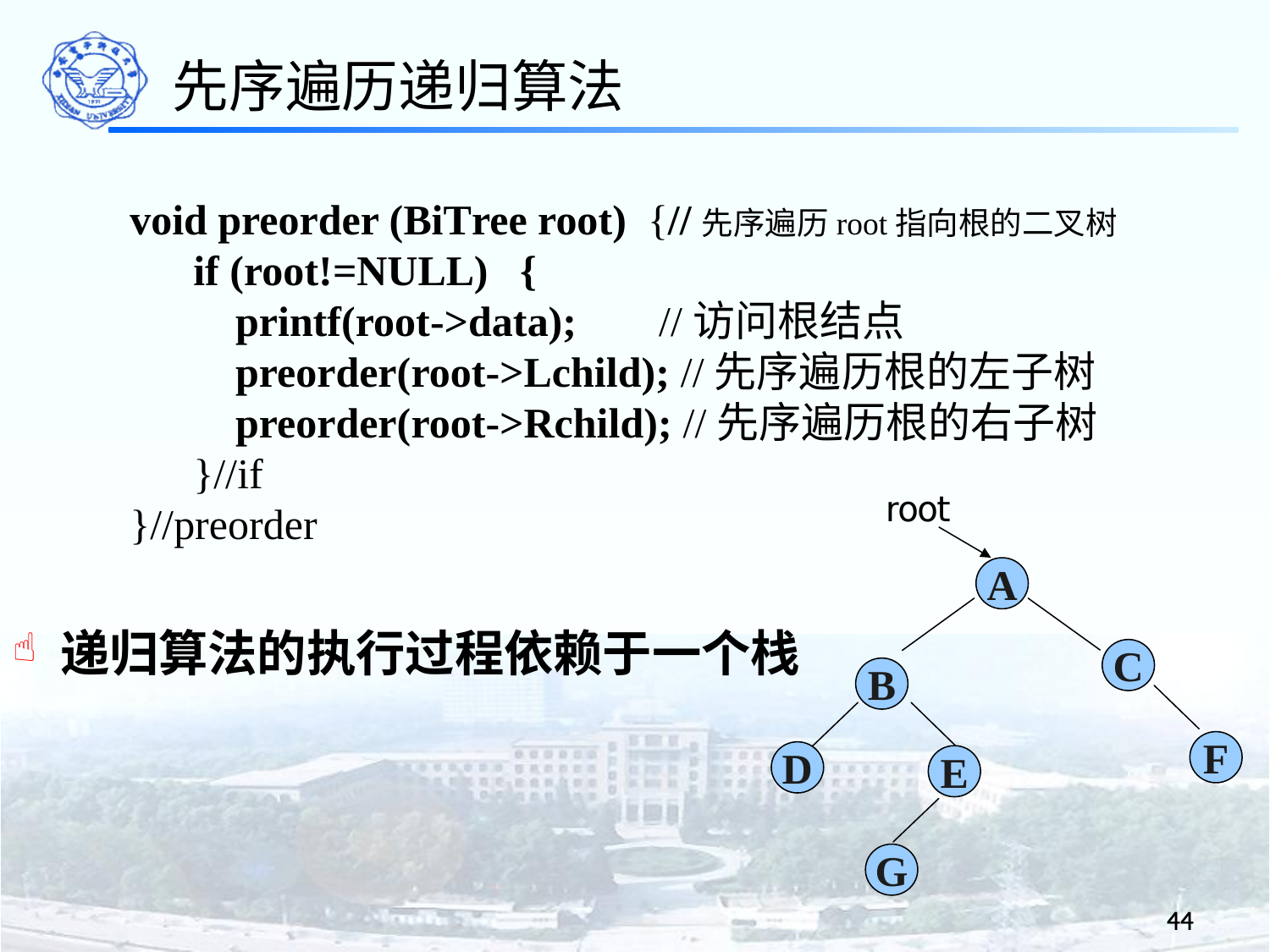

先序遍历递归算法
    void preorder (BiTree root)  {//先序遍历root指向根的二叉树
          if (root!=NULL)   {
              printf(root->data);	//访问根结点
              preorder(root->Lchild); //先序遍历根的左子树
              preorder(root->Rchild); //先序遍历根的右子树
          }//if
    }//preorder
root

A

C
B

F
D
E

G
递归算法的执行过程依赖于一个栈
44